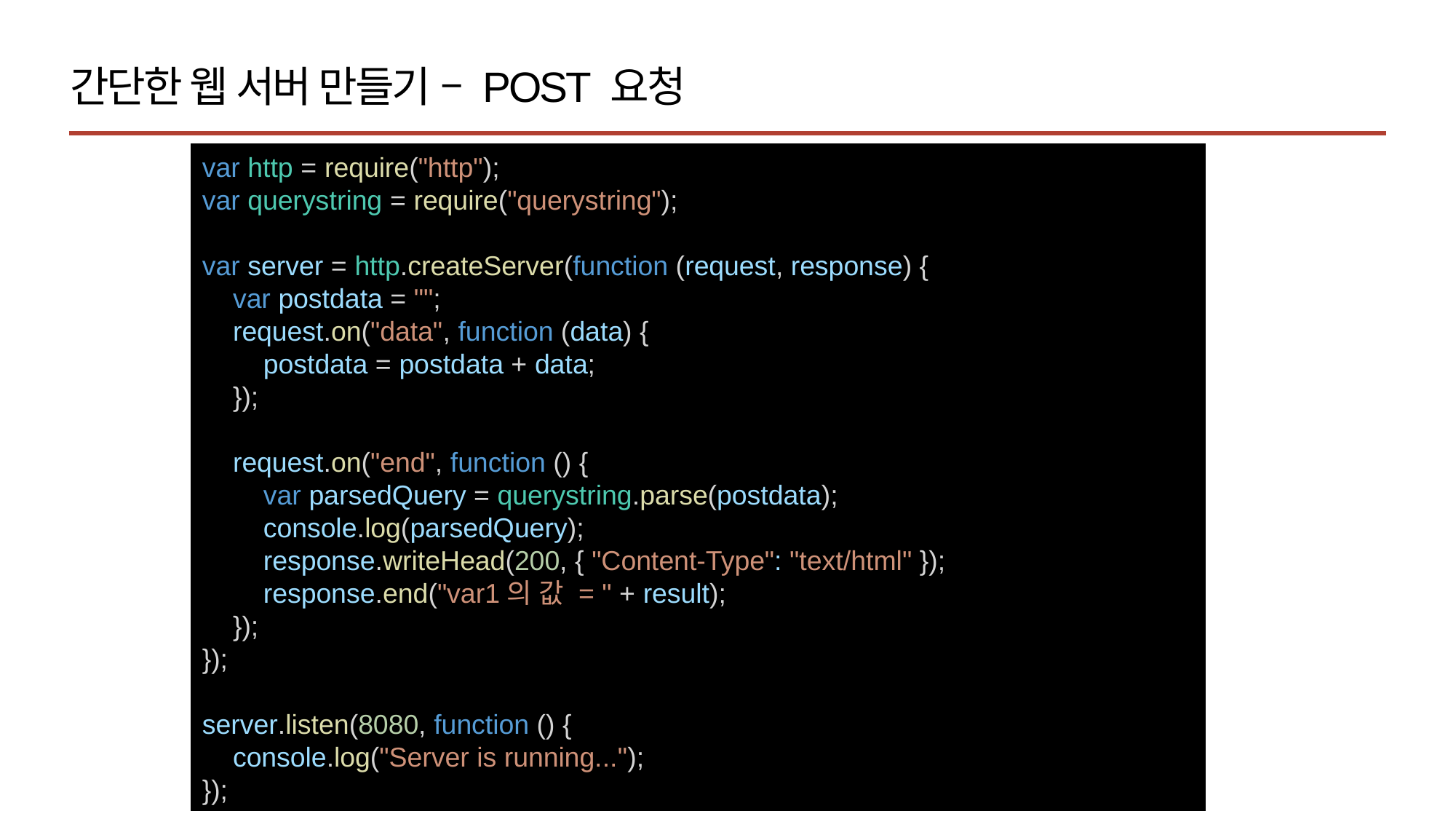

간단한 웹 서버 만들기 – POST 요청
var http = require("http");
var querystring = require("querystring");
var server = http.createServer(function (request, response) {
    var postdata = "";
    request.on("data", function (data) {
        postdata = postdata + data;
    });
    request.on("end", function () {
        var parsedQuery = querystring.parse(postdata);
        console.log(parsedQuery);
        response.writeHead(200, { "Content-Type": "text/html" });
        response.end("var1의 값 = " + result);
    });
});
server.listen(8080, function () {
    console.log("Server is running...");
});